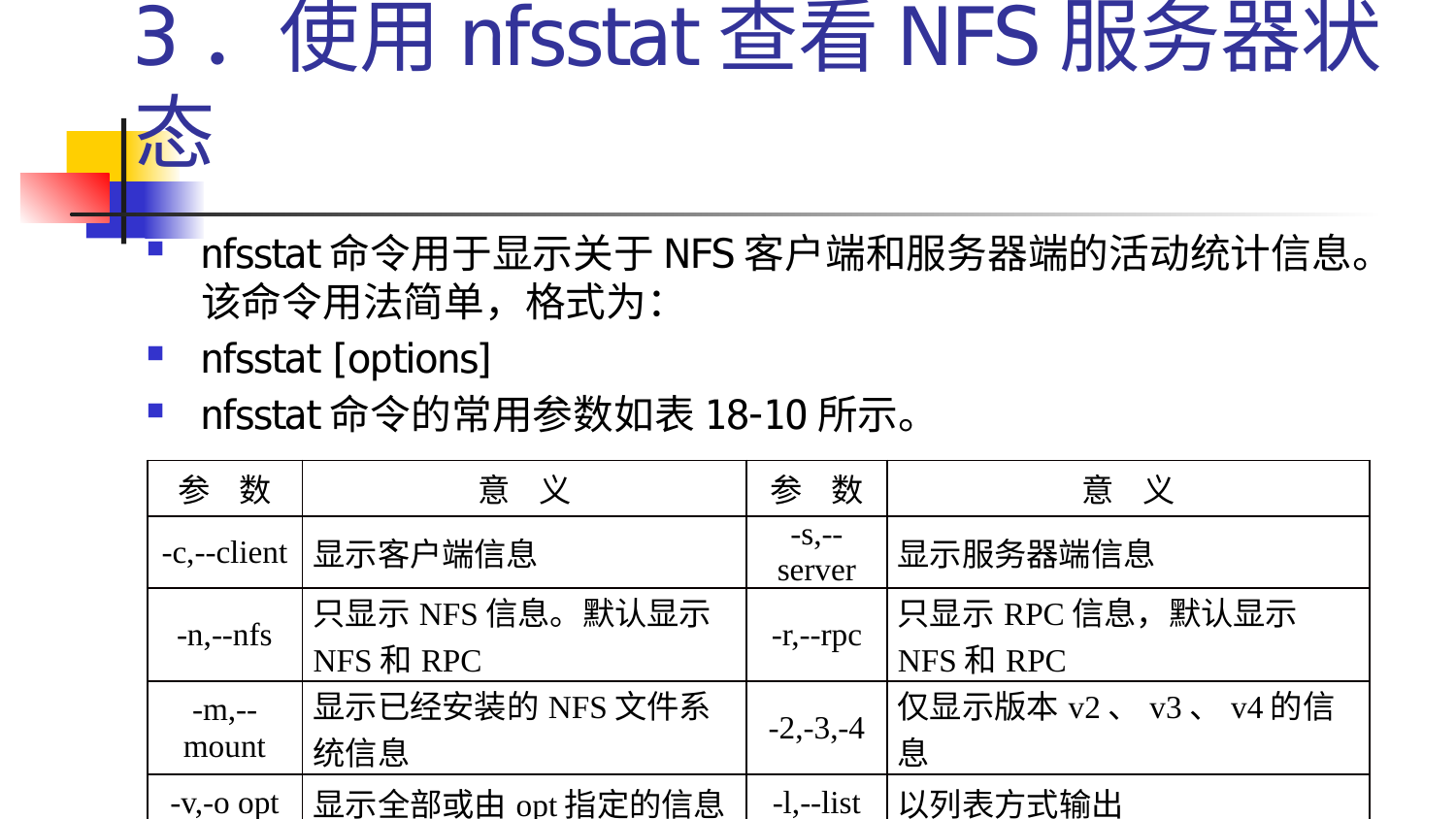

# 3．使用nfsstat查看NFS服务器状态
nfsstat命令用于显示关于NFS客户端和服务器端的活动统计信息。该命令用法简单，格式为：
nfsstat [options]
nfsstat命令的常用参数如表18-10所示。
| 参 数 | 意 义 | 参 数 | 意 义 |
| --- | --- | --- | --- |
| -c,--client | 显示客户端信息 | -s,--server | 显示服务器端信息 |
| -n,--nfs | 只显示NFS信息。默认显示NFS和RPC | -r,--rpc | 只显示RPC信息，默认显示NFS和RPC |
| -m,--mount | 显示已经安装的NFS文件系统信息 | -2,-3,-4 | 仅显示版本v2、v3、v4的信息 |
| -v,-o opt | 显示全部或由opt指定的信息 | -l,--list | 以列表方式输出 |